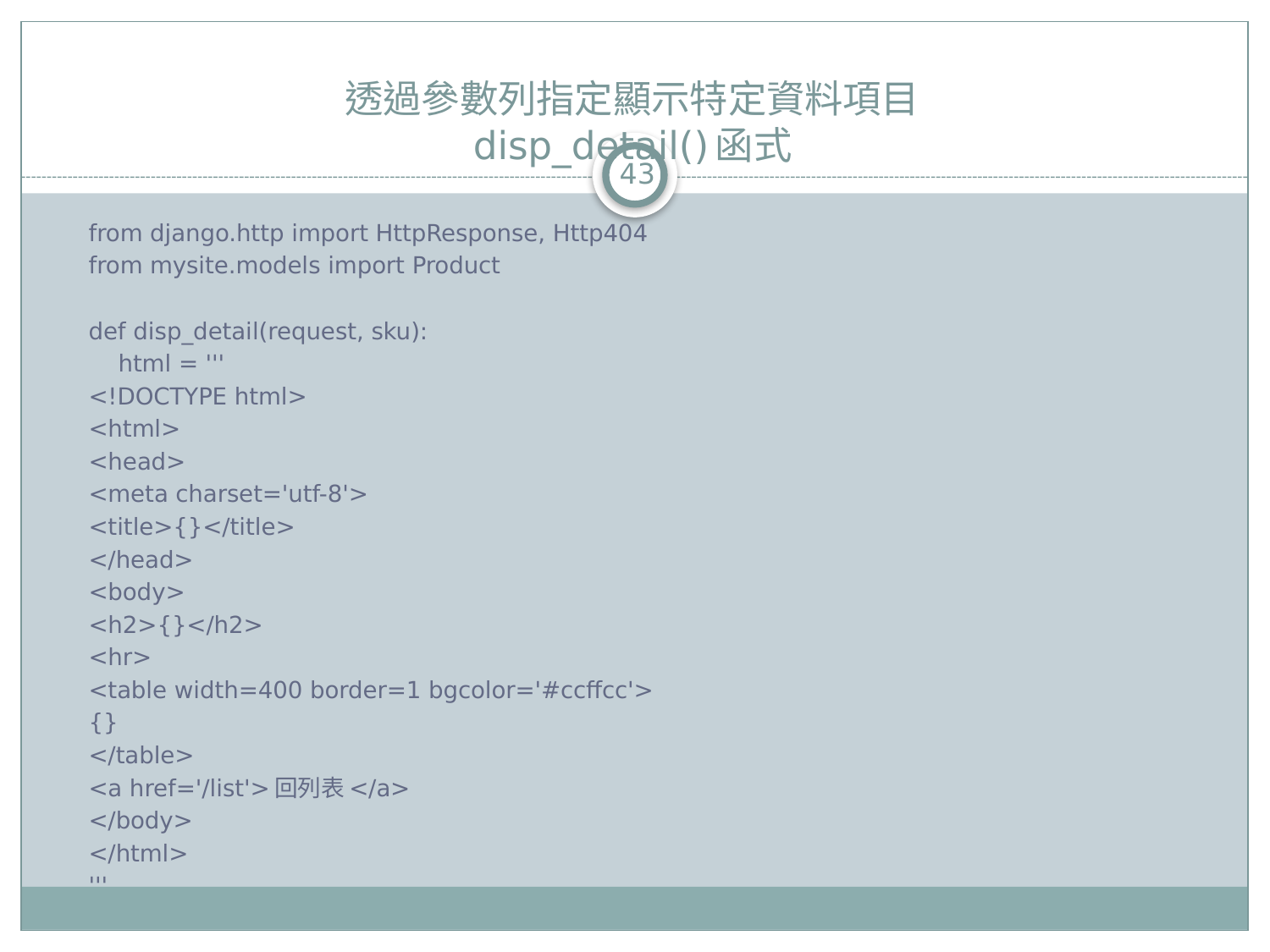

# 透過參數列指定顯示特定資料項目 disp_detail()函式
43
from django.http import HttpResponse, Http404
from mysite.models import Product

def disp_detail(request, sku):
    html = '''
<!DOCTYPE html>
<html>
<head>
<meta charset='utf-8'>
<title>{}</title>
</head>
<body>
<h2>{}</h2>
<hr>
<table width=400 border=1 bgcolor='#ccffcc'>
{}
</table>
<a href='/list'>回列表</a>
</body>
</html>
'''